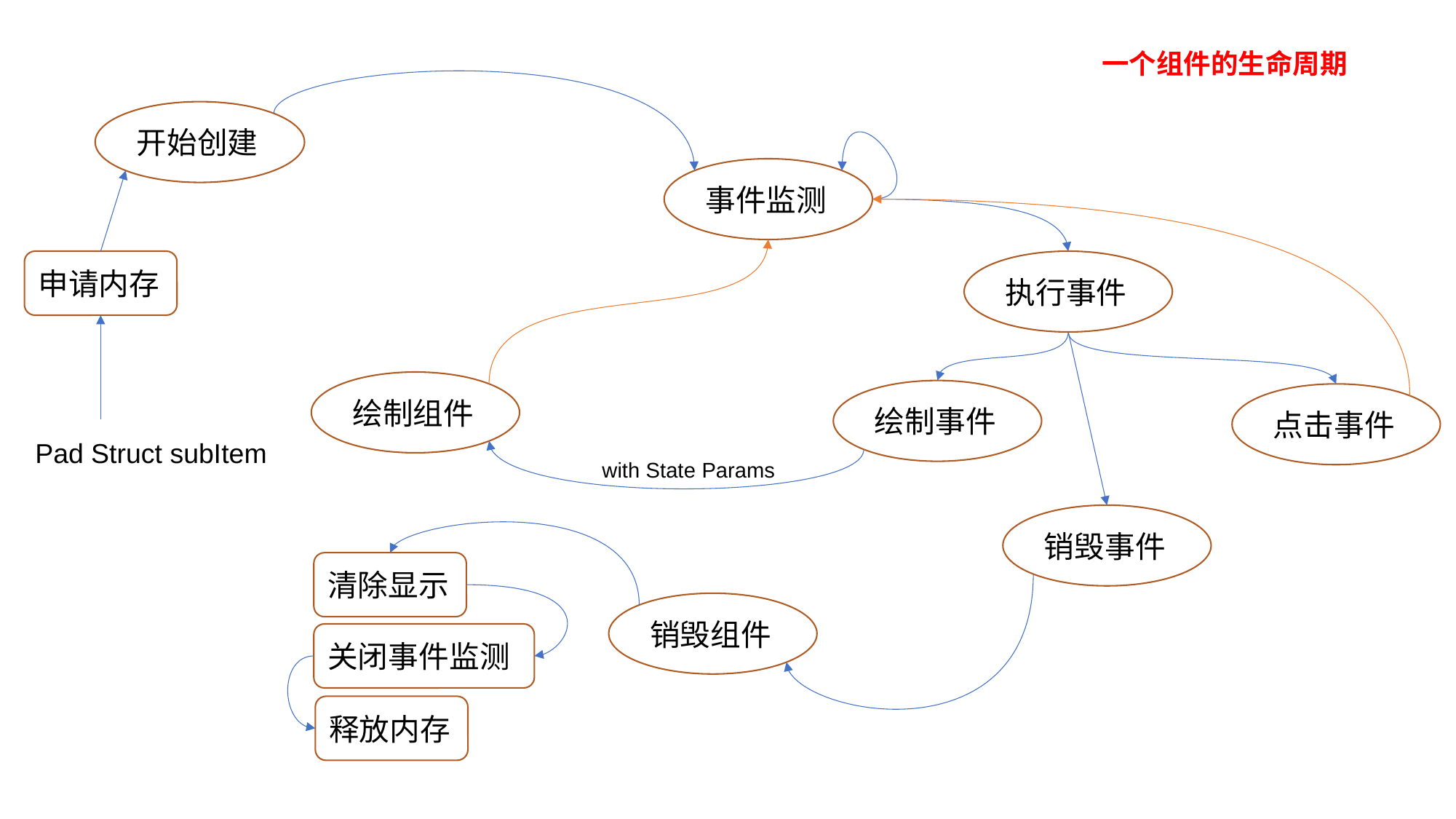

一个组件的生命周期
开始创建
事件监测
申请内存
执行事件
绘制组件
绘制事件
点击事件
Pad Struct subItem
with State Params
销毁事件
清除显示
销毁组件
关闭事件监测
释放内存